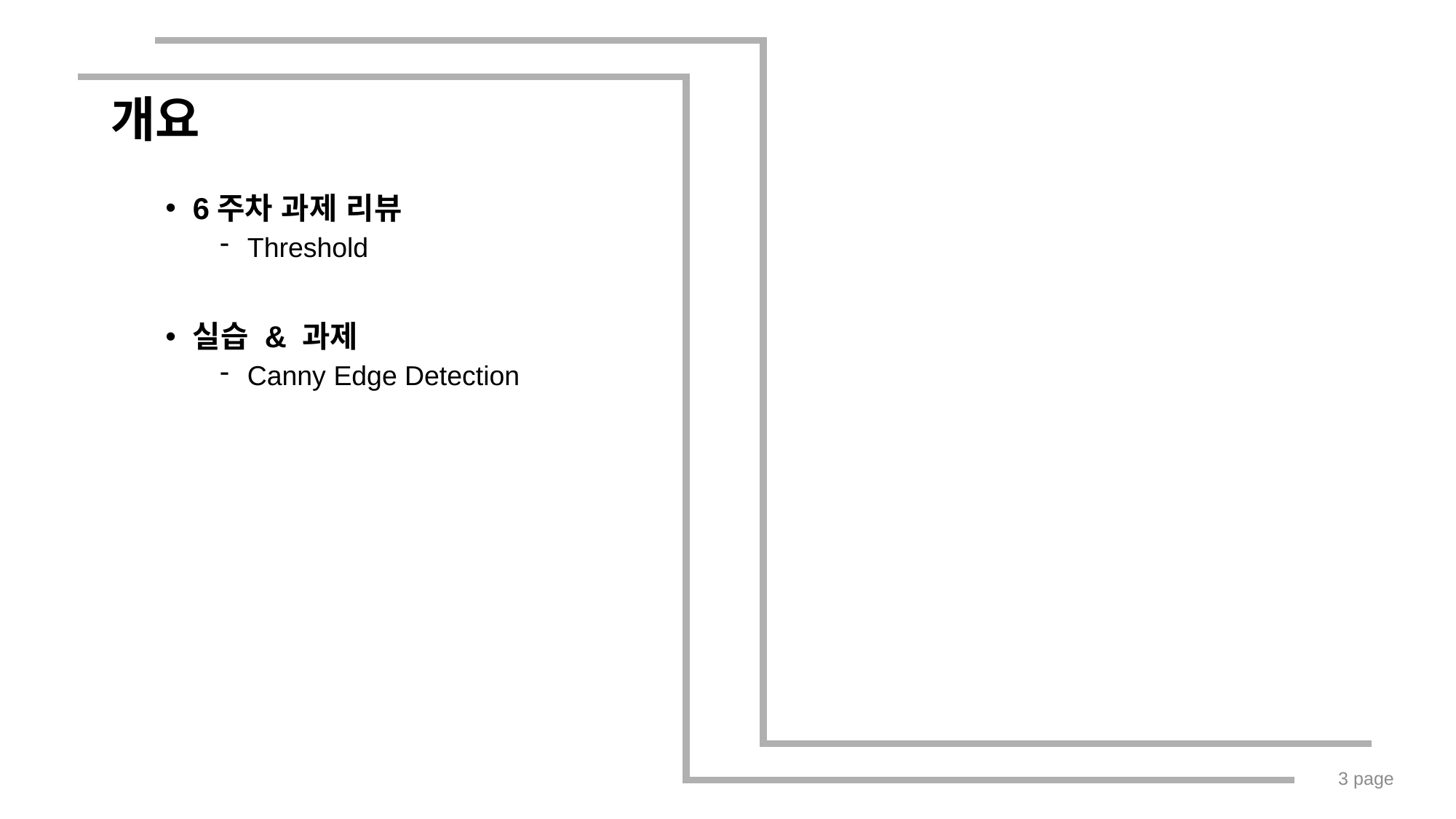

# 개요
6주차 과제 리뷰
Threshold

실습 & 과제
Canny Edge Detection
3 page